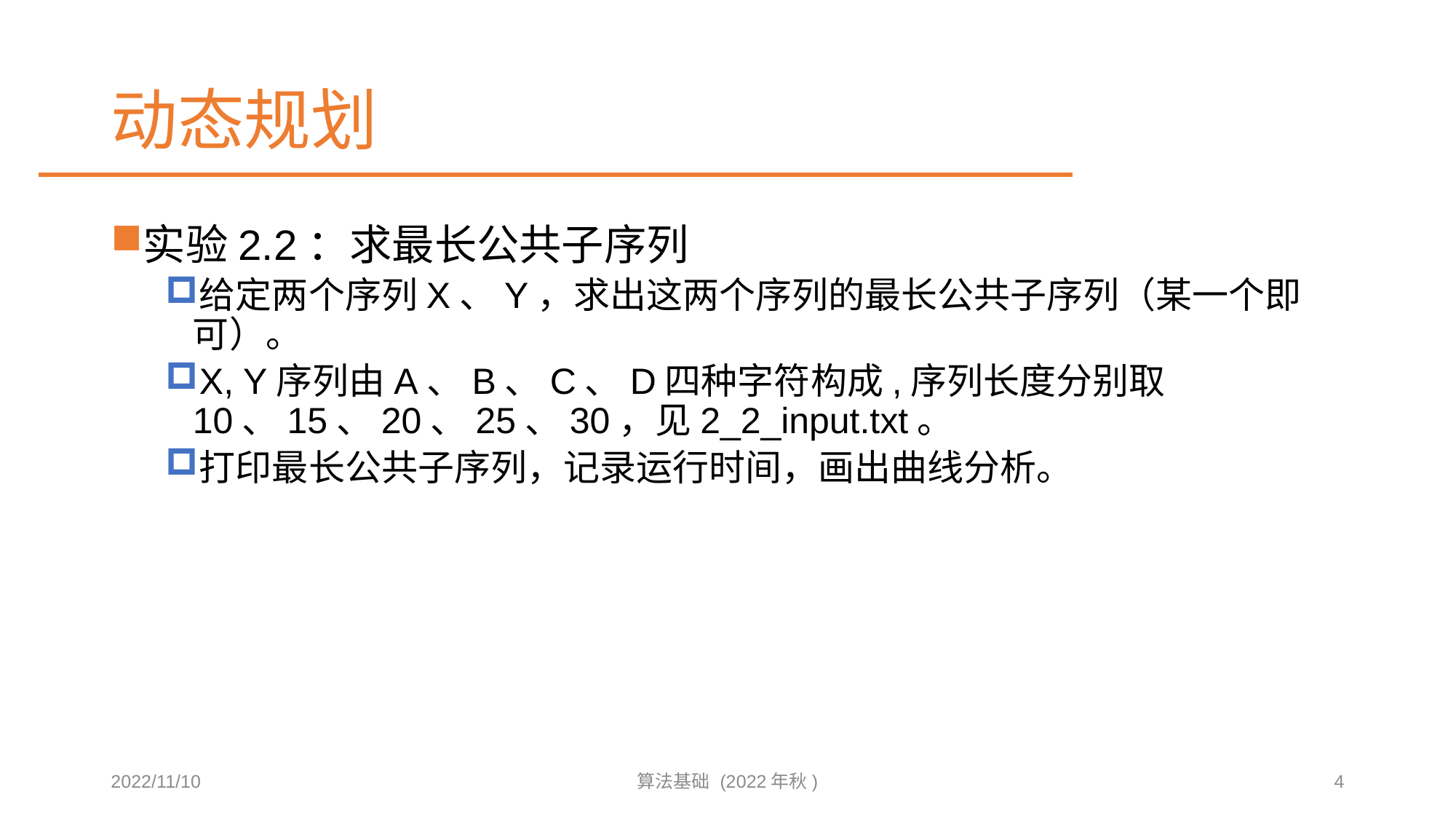

# 动态规划
实验2.2：求最长公共子序列
给定两个序列X、Y，求出这两个序列的最长公共子序列（某一个即可）。
X, Y序列由A、B、C、D四种字符构成,序列长度分别取10、15、20、25、30，见2_2_input.txt。
打印最长公共子序列，记录运行时间，画出曲线分析。

2022/11/10
算法基础 (2022年秋)
4